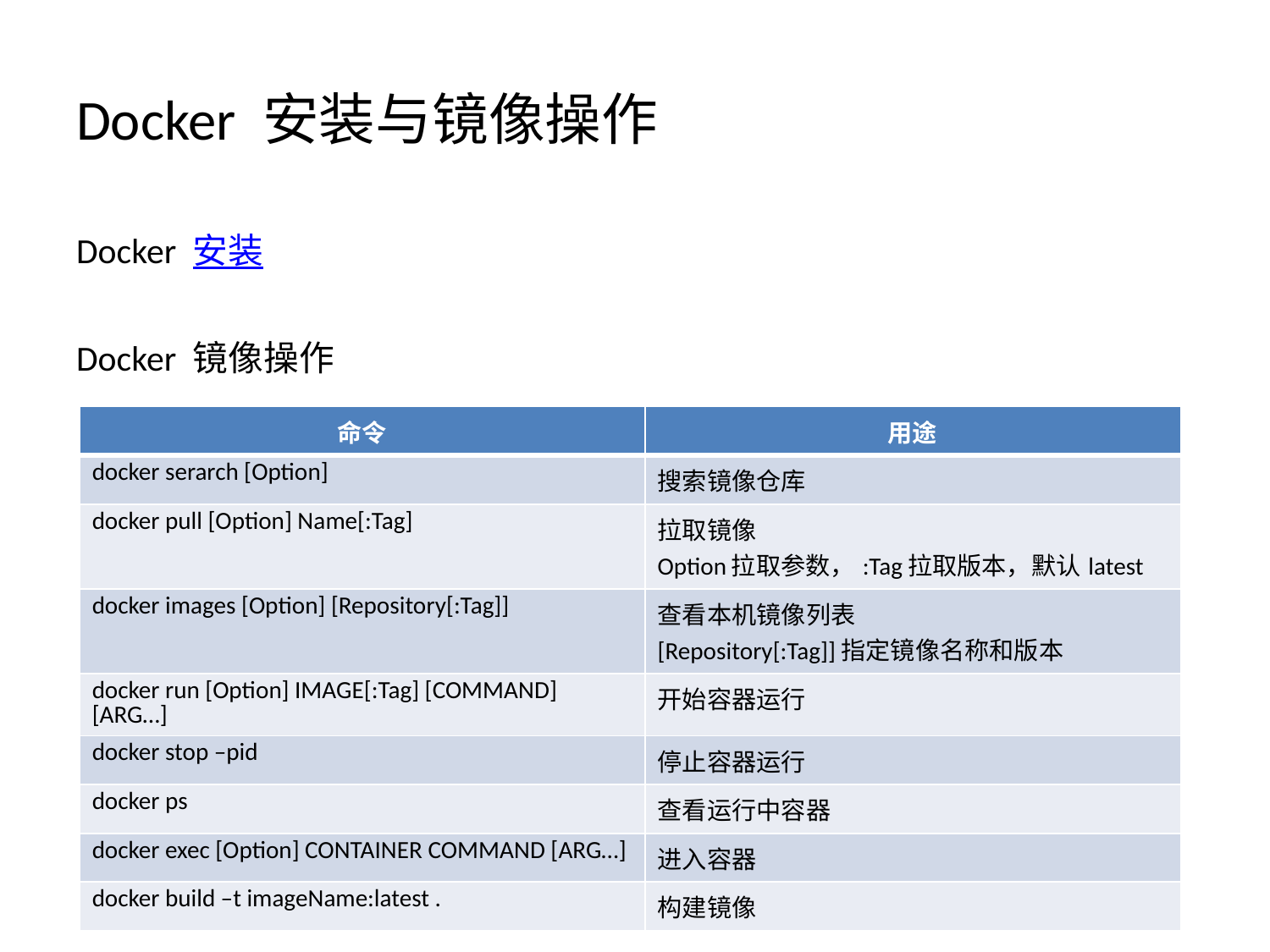

# Docker 安装与镜像操作
Docker 安装

Docker 镜像操作

| 命令 | 用途 |
| --- | --- |
| docker serarch [Option] | 搜索镜像仓库 |
| docker pull [Option] Name[:Tag] | 拉取镜像 Option拉取参数，:Tag拉取版本，默认latest |
| docker images [Option] [Repository[:Tag]] | 查看本机镜像列表 [Repository[:Tag]]指定镜像名称和版本 |
| docker run [Option] IMAGE[:Tag] [COMMAND] [ARG…] | 开始容器运行 |
| docker stop –pid | 停止容器运行 |
| docker ps | 查看运行中容器 |
| docker exec [Option] CONTAINER COMMAND [ARG…] | 进入容器 |
| docker build –t imageName:latest . | 构建镜像 |